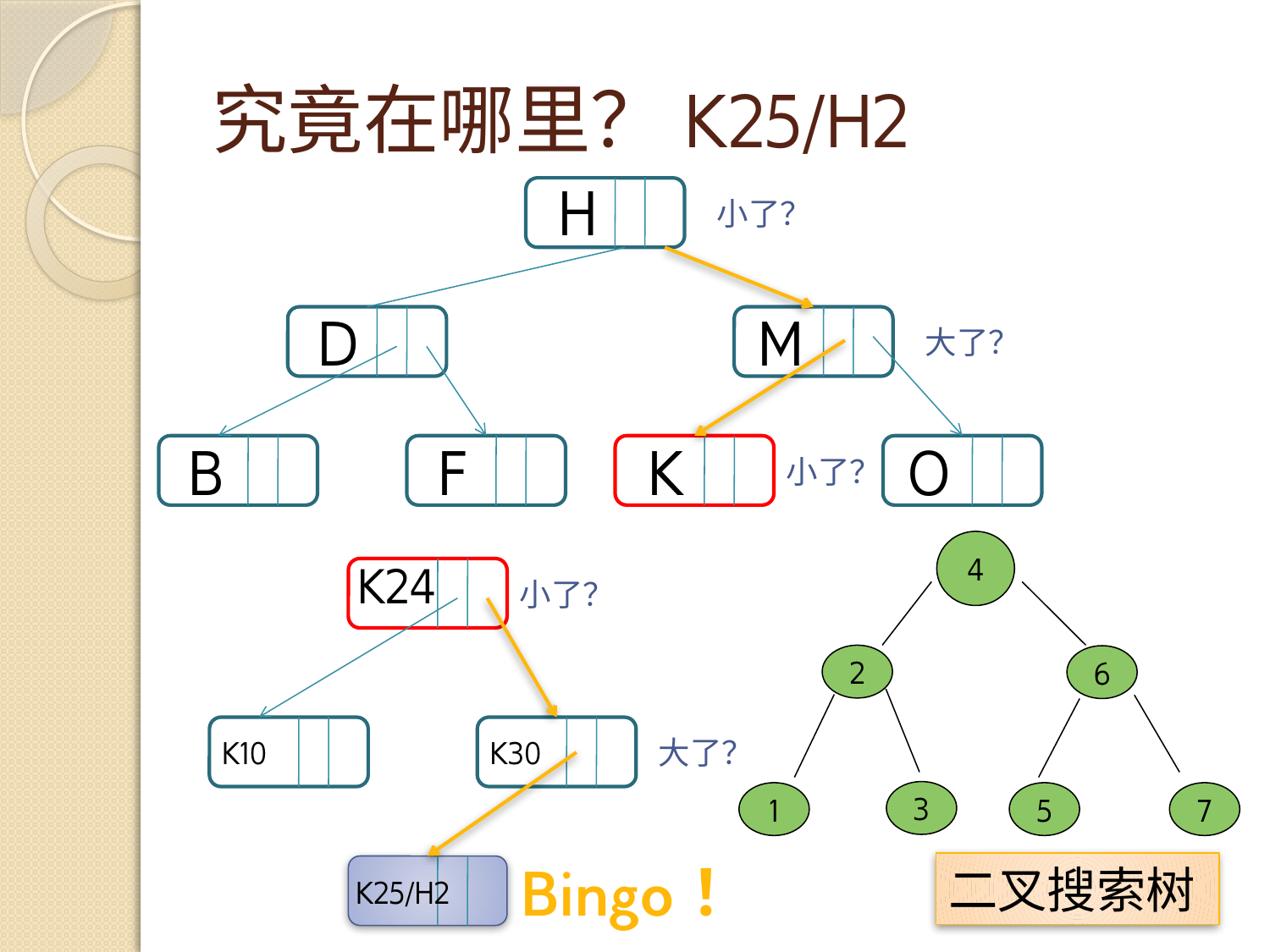

# 究竟在哪里？K25/H2
H

小了？
D
M

大了？
K
O
B
F

小了？
4
K24

小了？

2
6

K10
K30
大了？
3
1
5
7
Bingo！
二叉搜索树

K25/H2